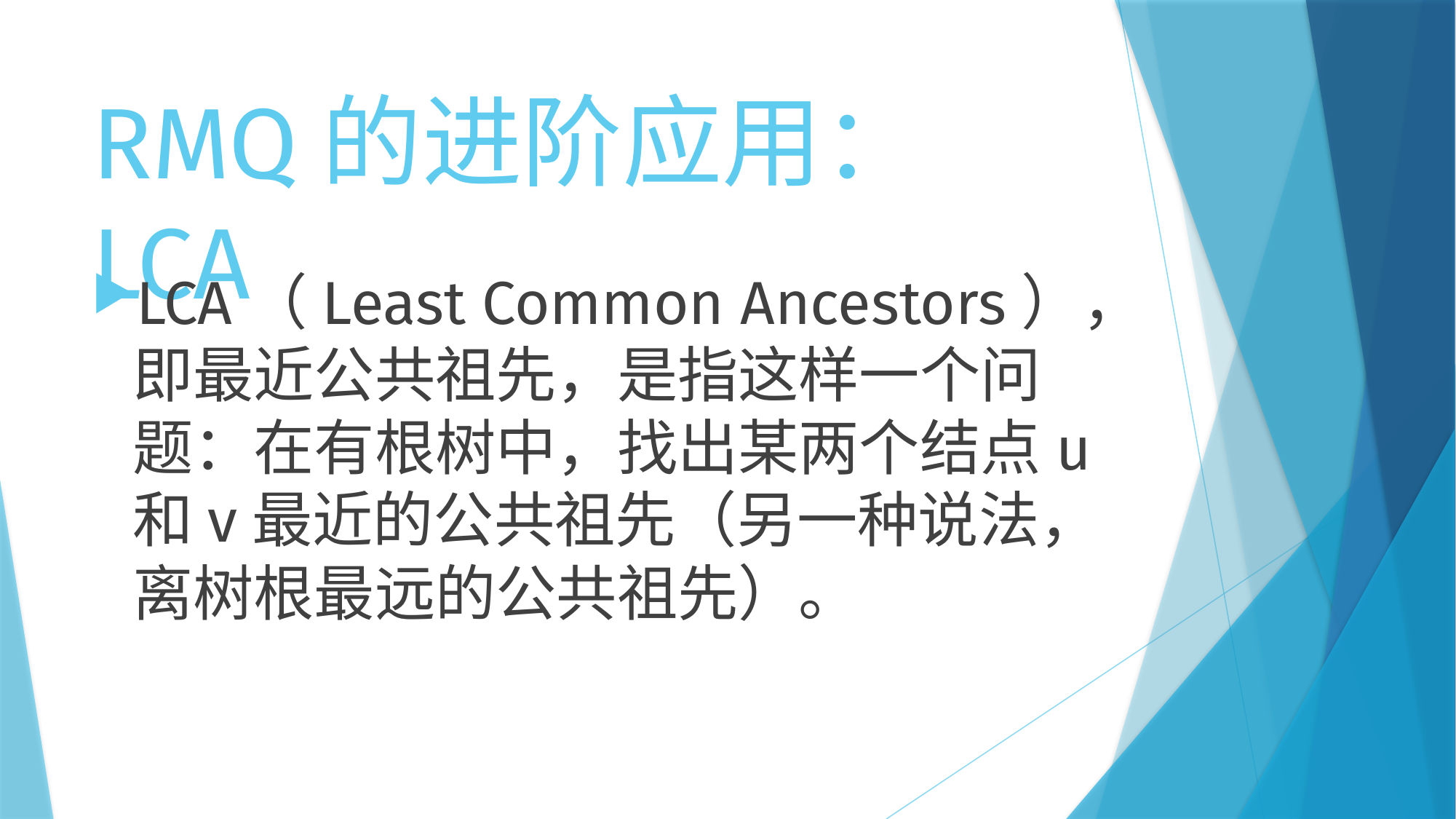

# RMQ的进阶应用：LCA
LCA（Least Common Ancestors），即最近公共祖先，是指这样一个问题：在有根树中，找出某两个结点u和v最近的公共祖先（另一种说法，离树根最远的公共祖先）。